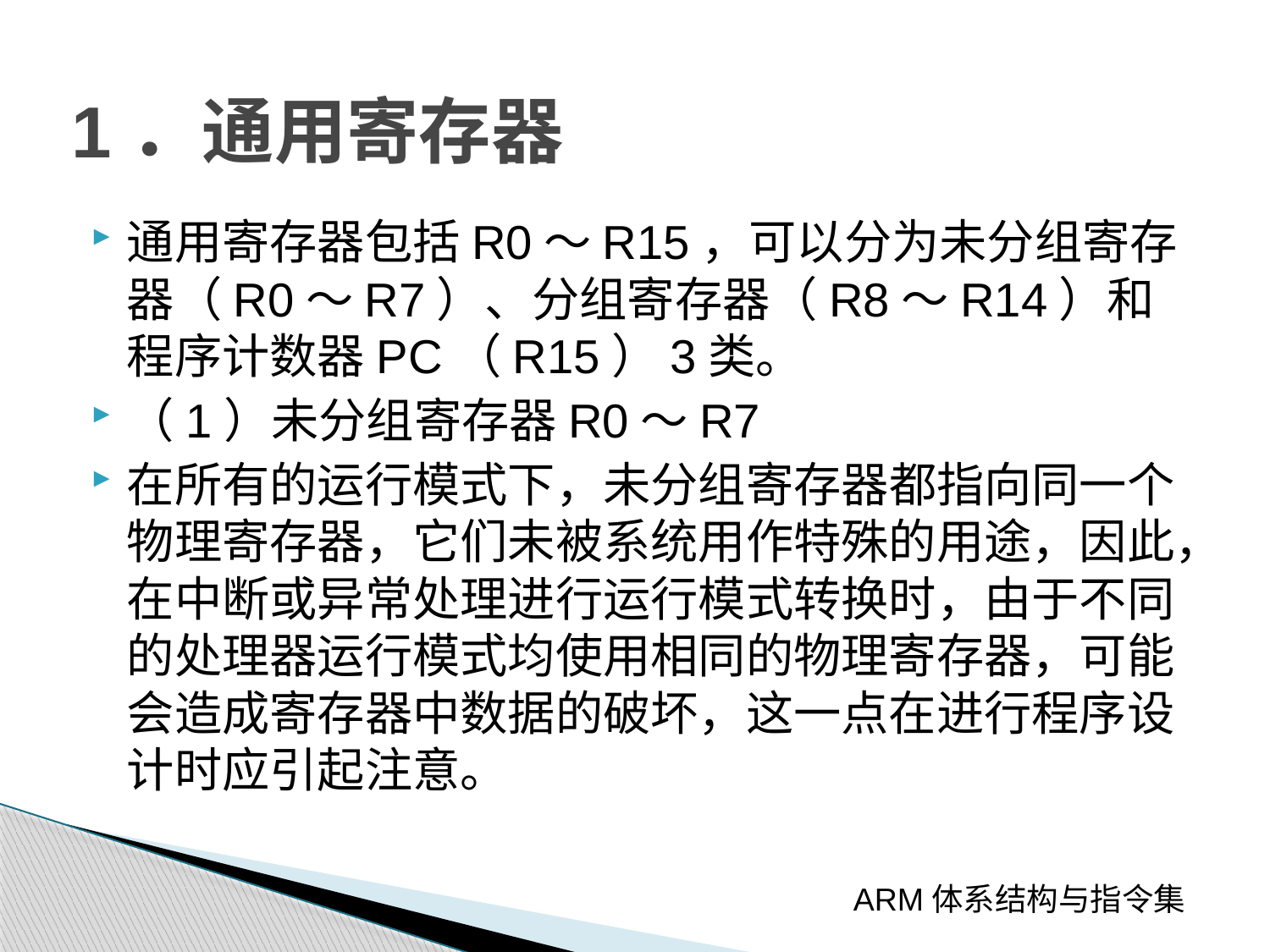

# 1．通用寄存器
通用寄存器包括R0～R15，可以分为未分组寄存器（R0～R7）、分组寄存器（R8～R14）和程序计数器PC（R15）3类。
（1）未分组寄存器R0～R7
在所有的运行模式下，未分组寄存器都指向同一个物理寄存器，它们未被系统用作特殊的用途，因此，在中断或异常处理进行运行模式转换时，由于不同的处理器运行模式均使用相同的物理寄存器，可能会造成寄存器中数据的破坏，这一点在进行程序设计时应引起注意。

            ARM体系结构与指令集